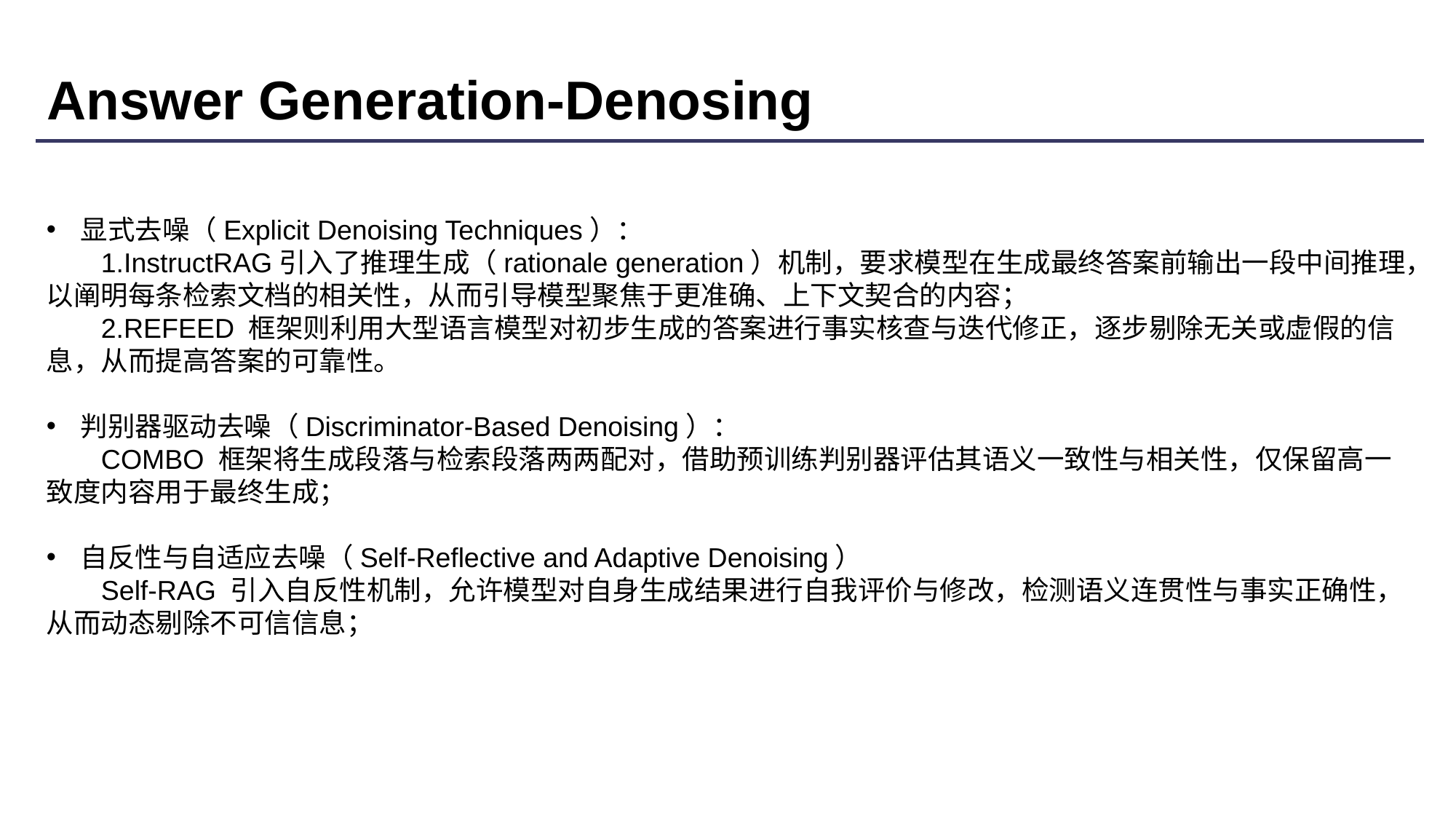

# Answer Generation-Denosing

显式去噪（Explicit Denoising Techniques）：
1.InstructRAG引入了推理生成（rationale generation）机制，要求模型在生成最终答案前输出一段中间推理，以阐明每条检索文档的相关性，从而引导模型聚焦于更准确、上下文契合的内容；
2.REFEED 框架则利用大型语言模型对初步生成的答案进行事实核查与迭代修正，逐步剔除无关或虚假的信息，从而提高答案的可靠性。

判别器驱动去噪（Discriminator-Based Denoising）：
COMBO 框架将生成段落与检索段落两两配对，借助预训练判别器评估其语义一致性与相关性，仅保留高一致度内容用于最终生成；

自反性与自适应去噪（Self-Reflective and Adaptive Denoising）
Self-RAG 引入自反性机制，允许模型对自身生成结果进行自我评价与修改，检测语义连贯性与事实正确性，从而动态剔除不可信信息；
17